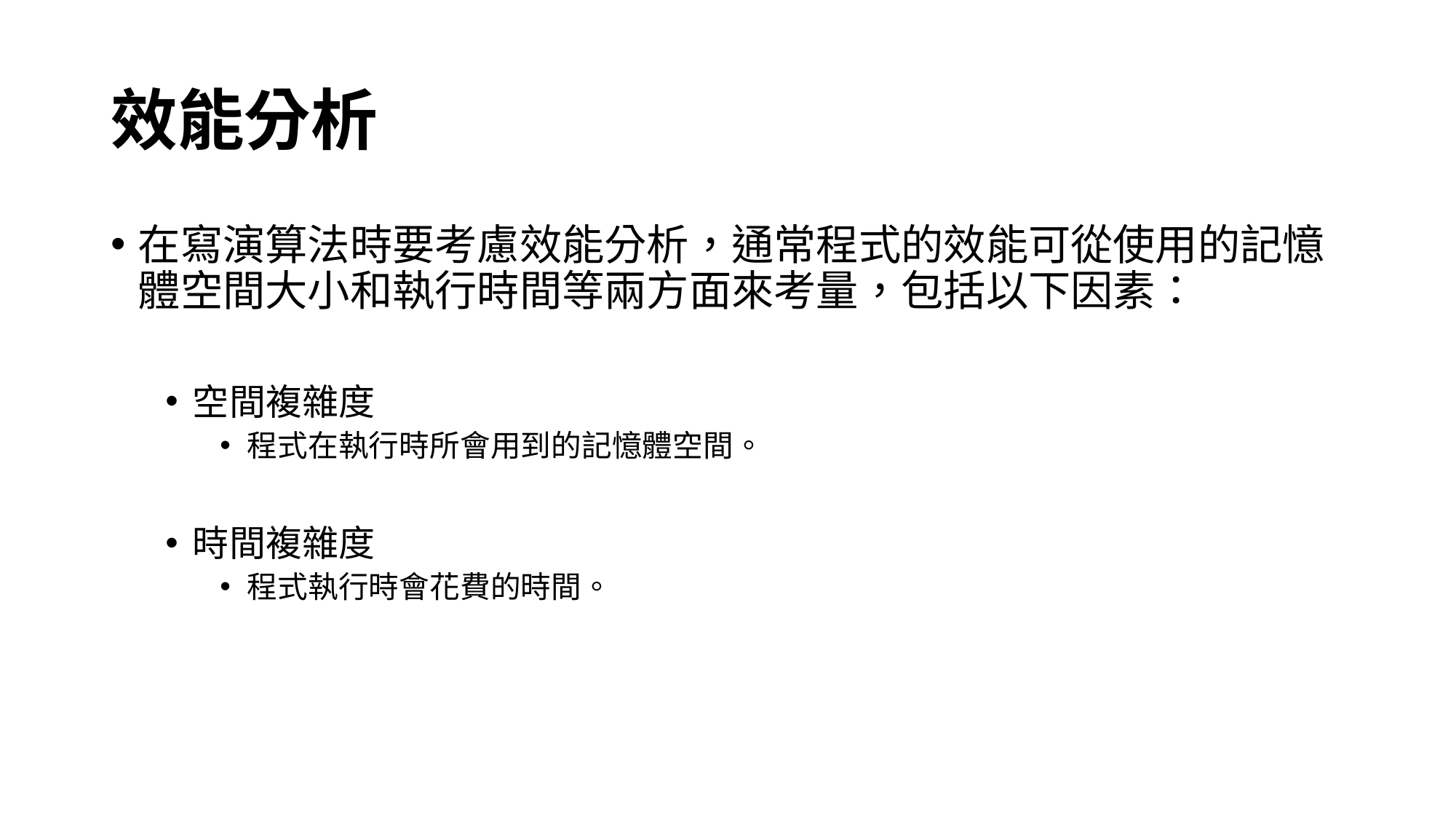

# 效能分析
在寫演算法時要考慮效能分析，通常程式的效能可從使用的記憶體空間大小和執行時間等兩方面來考量，包括以下因素：

空間複雜度
程式在執行時所會用到的記憶體空間。

時間複雜度
程式執行時會花費的時間。